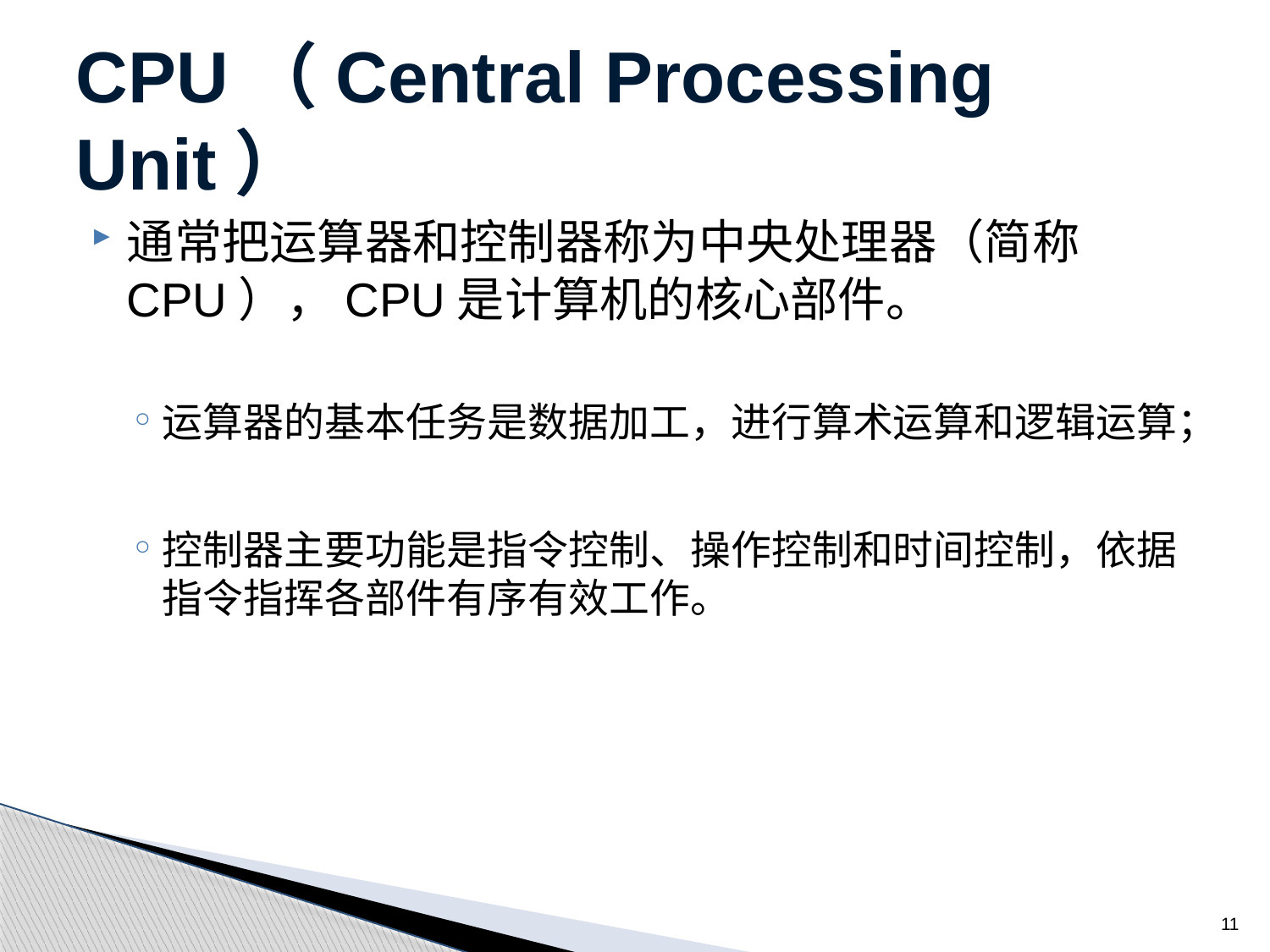

# CPU（Central Processing Unit）
通常把运算器和控制器称为中央处理器（简称CPU），CPU是计算机的核心部件。

运算器的基本任务是数据加工，进行算术运算和逻辑运算；

控制器主要功能是指令控制、操作控制和时间控制，依据指令指挥各部件有序有效工作。
11